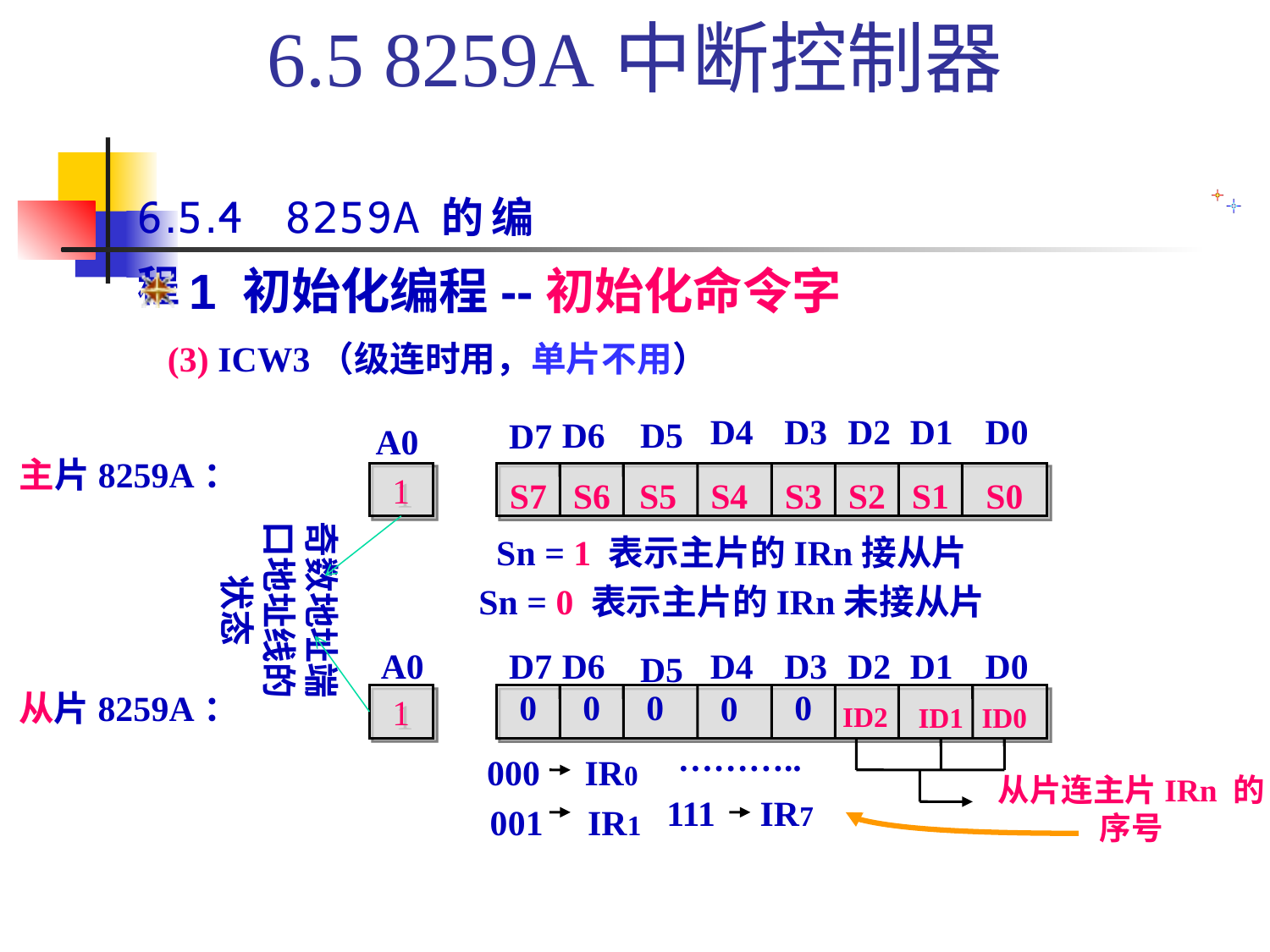

6.5 8259A中断控制器
6.5.4  8259A的编程
 1 初始化编程--初始化命令字
(3) ICW3（级连时用，单片不用）
D4
D3
D2
D1
D0
D6
D5
D7
A0
主片8259A：
1

S5
S7
S6
S4
S3
S2
S1
S0
奇数地址端口地址线的状态
Sn = 1 表示主片的IRn接从片
Sn = 0 表示主片的IRn未接从片
A0
D7
D6
D4
D3
D2
D1
D0
D5
0
0
0
0
0
从片8259A：
1

ID2
ID1
ID0
………..

000     IR0
     001     IR1
从片连主片IRn 的序号

111     IR7